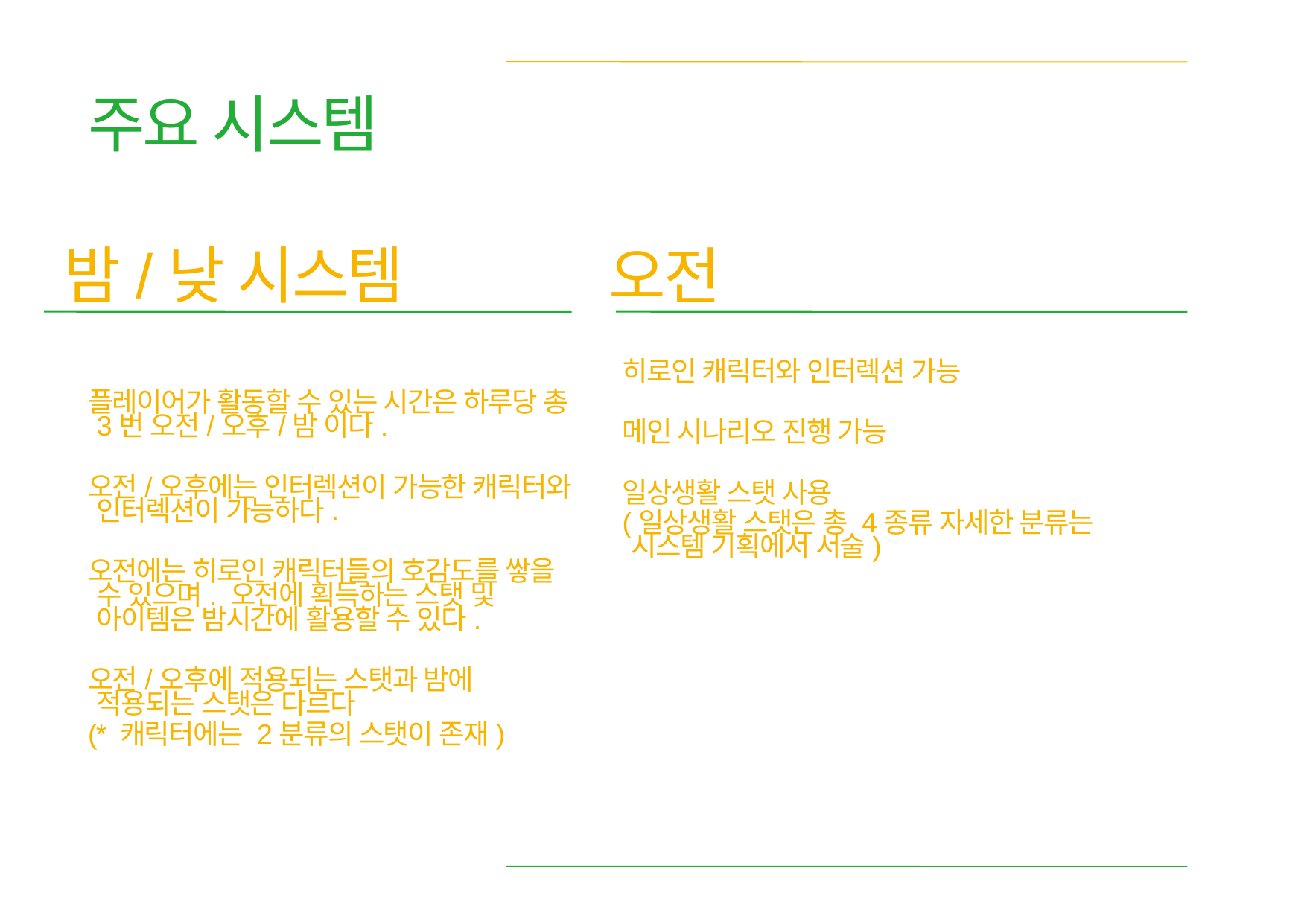

주요 시스템
밤/낮 시스템
오전
히로인 캐릭터와 인터렉션 가능

메인 시나리오 진행 가능

일상생활 스탯 사용
(일상생활 스탯은 총 4종류 자세한 분류는 시스템 기획에서 서술)

플레이어가 활동할 수 있는 시간은 하루당 총 3번 오전/오후/밤 이다.

오전/오후에는 인터렉션이 가능한 캐릭터와 인터렉션이 가능하다.

오전에는 히로인 캐릭터들의 호감도를 쌓을 수 있으며. 오전에 획득하는 스탯 및 아이템은 밤시간에 활용할 수 있다.

오전/오후에 적용되는 스탯과 밤에 적용되는 스탯은 다르다
(* 캐릭터에는 2분류의 스탯이 존재)